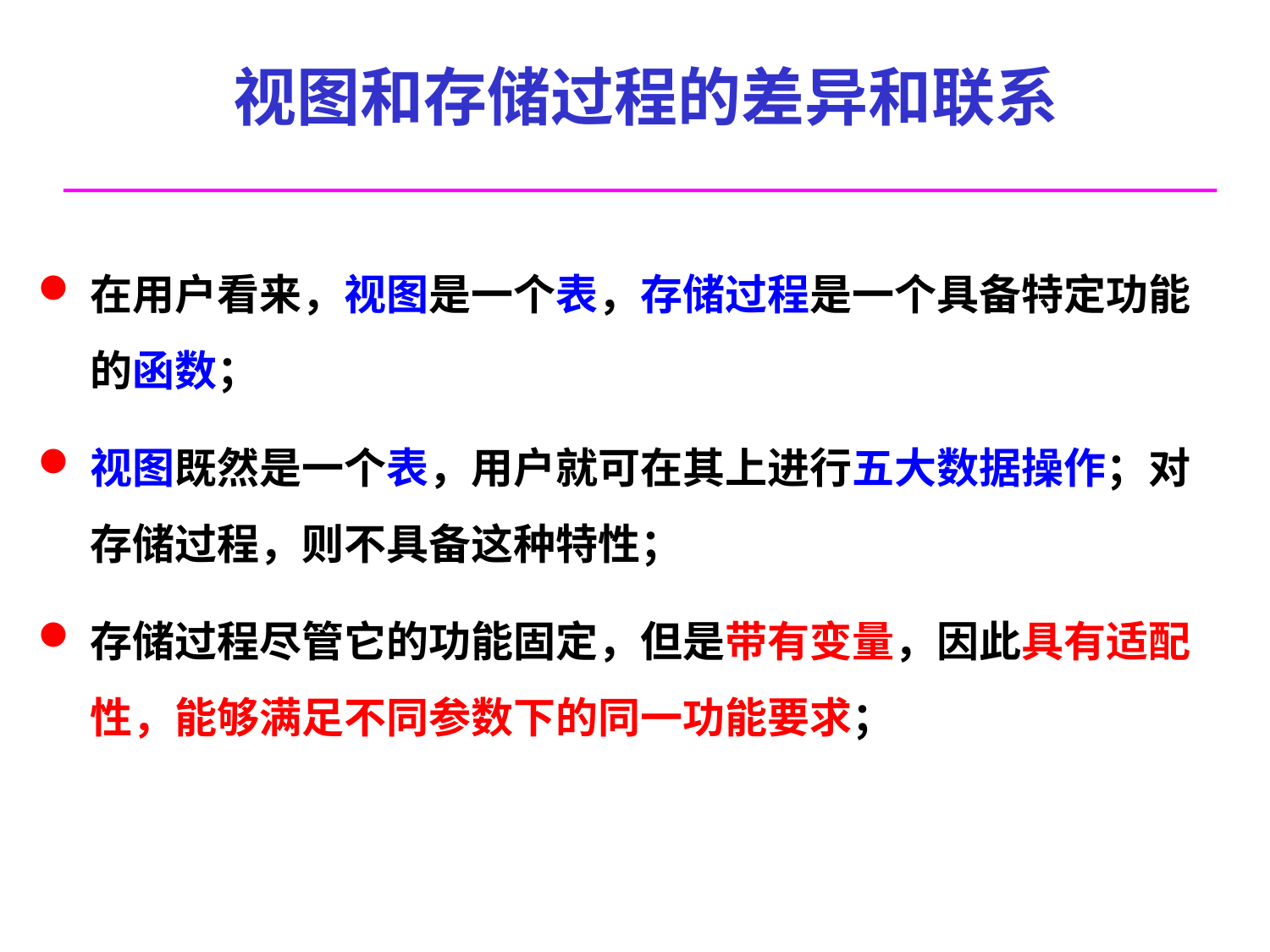

# 视图和存储过程的差异和联系
在用户看来，视图是一个表，存储过程是一个具备特定功能的函数；
视图既然是一个表，用户就可在其上进行五大数据操作；对存储过程，则不具备这种特性；
存储过程尽管它的功能固定，但是带有变量，因此具有适配性，能够满足不同参数下的同一功能要求；